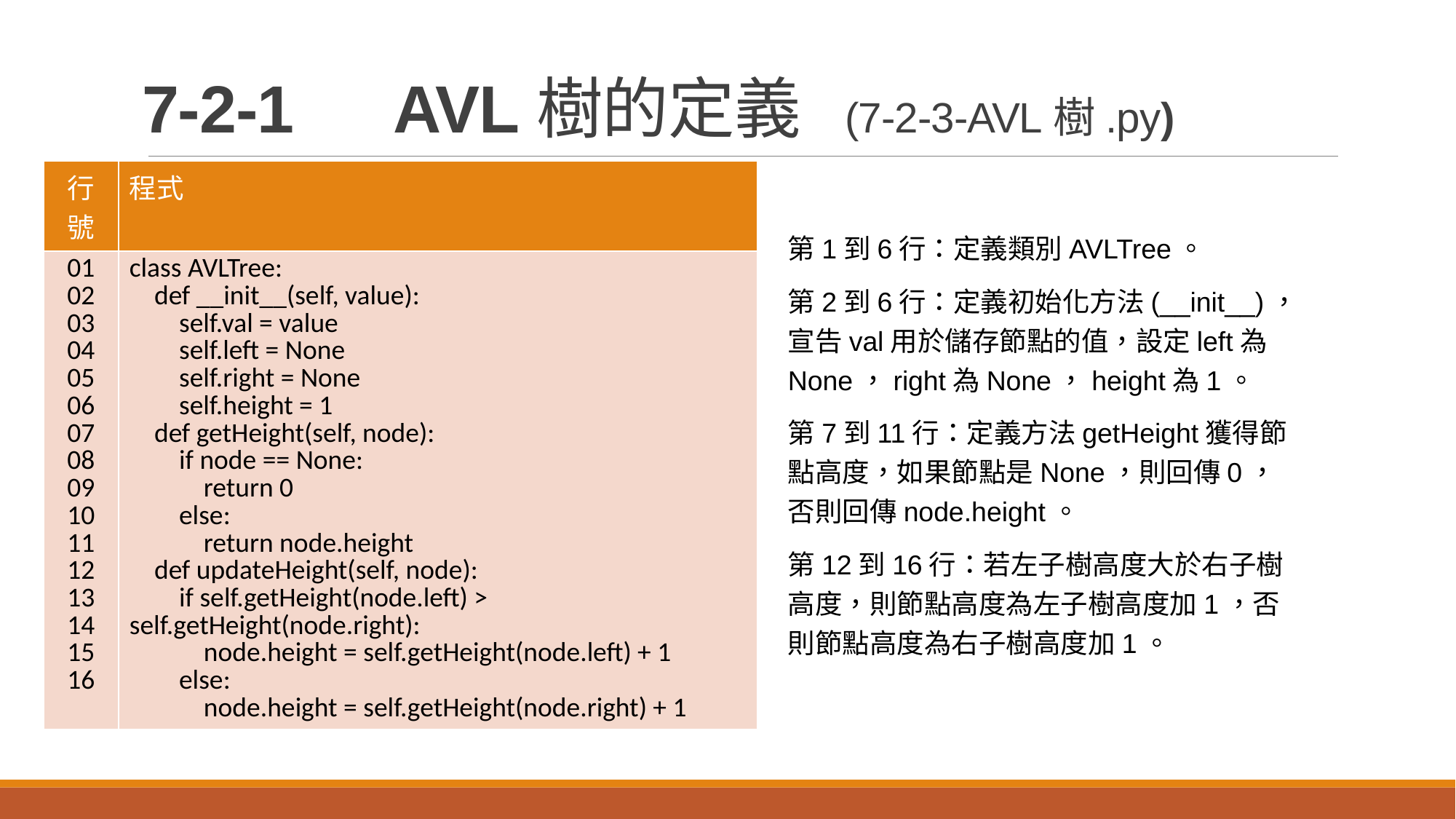

# 7-2-1　AVL樹的定義  (7-2-3-AVL樹.py)
| 行號 | 程式 |
| --- | --- |
| 01 02 03 04 05 06 07 08 09 10 11 12 13 14 15 16 | class AVLTree: def \_\_init\_\_(self, value): self.val = value self.left = None self.right = None self.height = 1 def getHeight(self, node): if node == None: return 0 else: return node.height def updateHeight(self, node): if self.getHeight(node.left) > self.getHeight(node.right): node.height = self.getHeight(node.left) + 1 else: node.height = self.getHeight(node.right) + 1 |

第1到6行：定義類別AVLTree。
第2到6行：定義初始化方法(__init__)，宣告val用於儲存節點的值，設定left為None，right為None，height為1。
第7到11行：定義方法getHeight獲得節點高度，如果節點是None，則回傳0，否則回傳node.height。
第12到16行：若左子樹高度大於右子樹高度，則節點高度為左子樹高度加1，否則節點高度為右子樹高度加1。